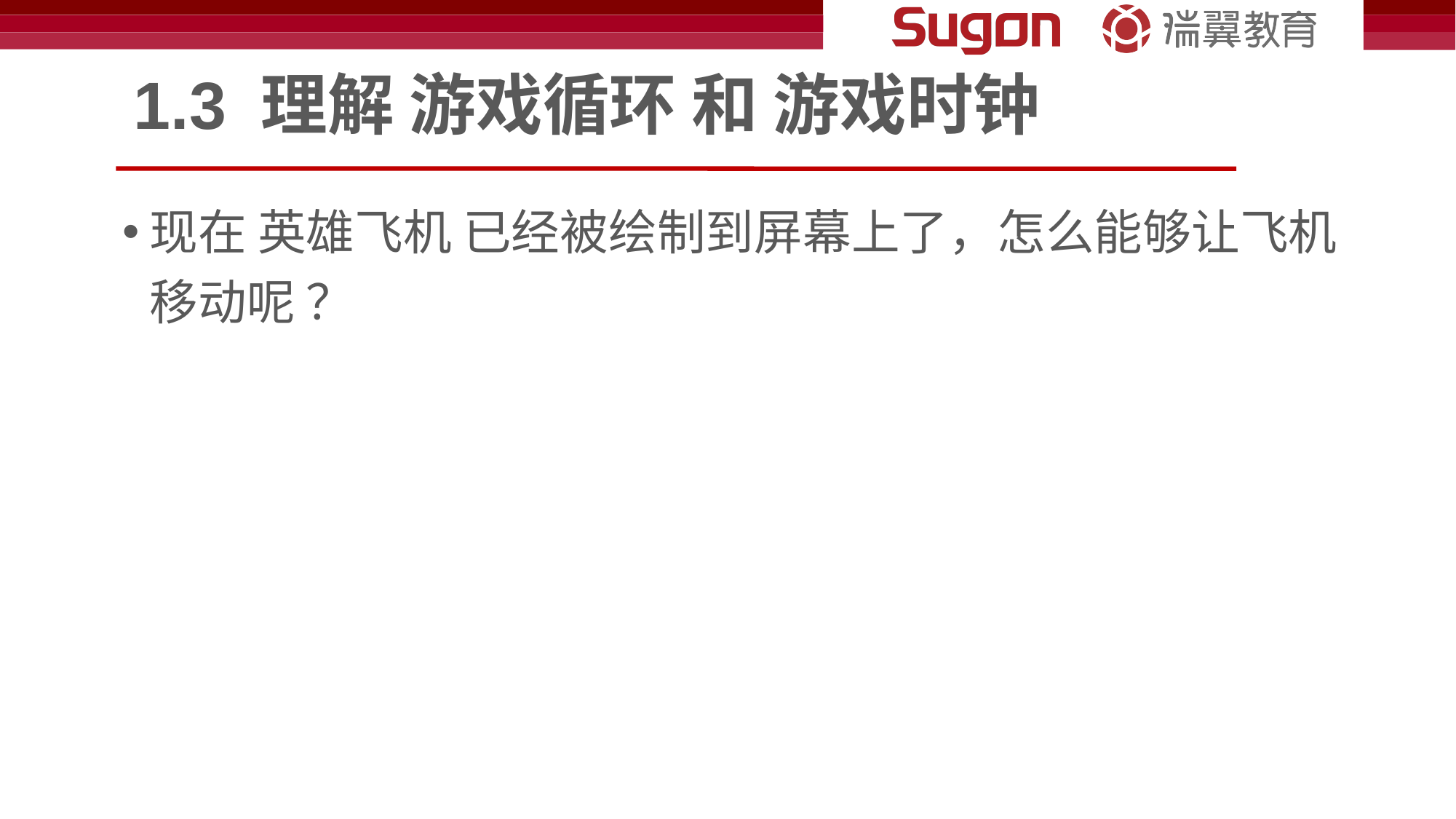

# 1.3 理解 游戏循环 和 游戏时钟
现在 英雄飞机 已经被绘制到屏幕上了，怎么能够让飞机移动呢 ？